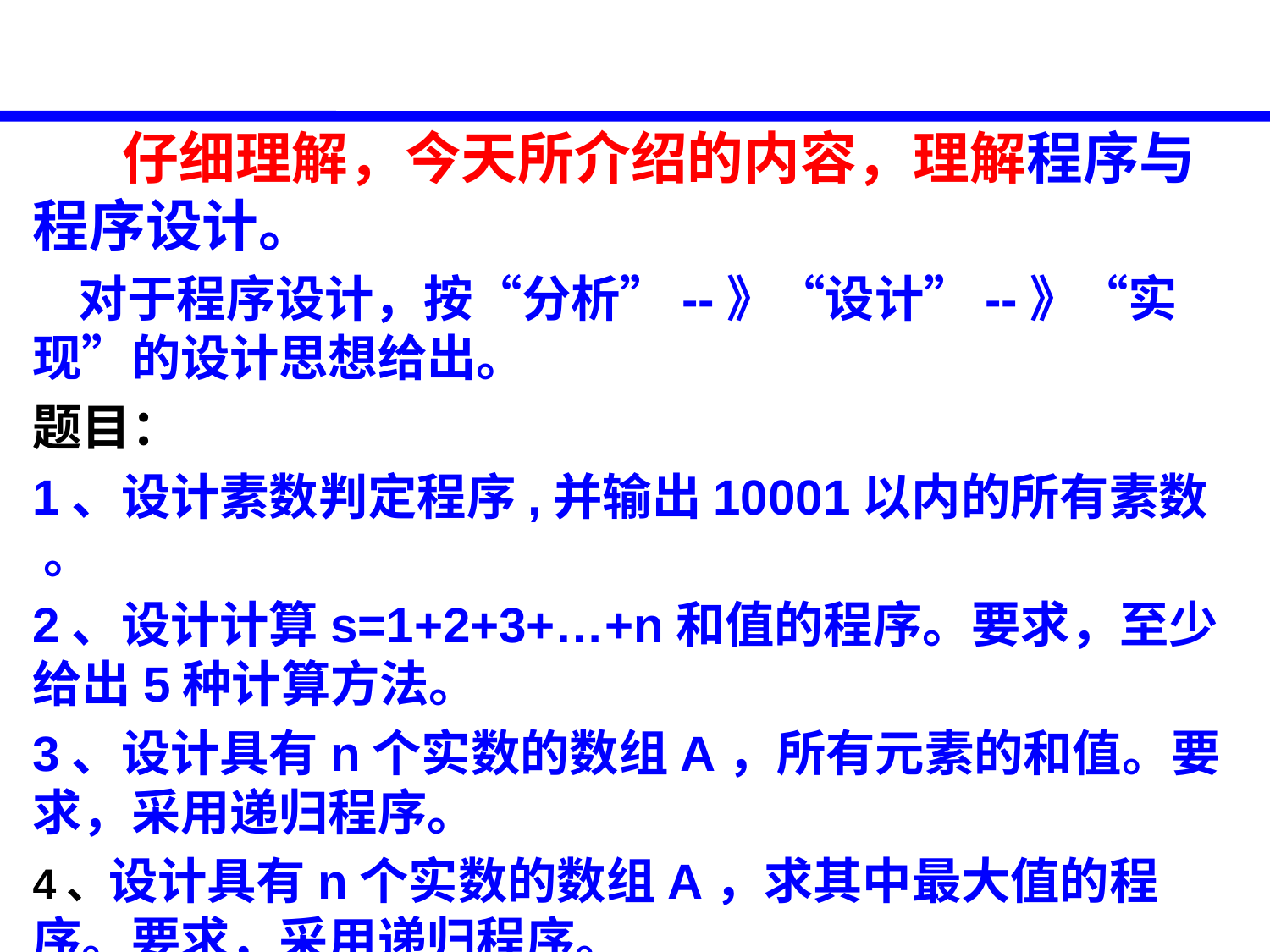

仔细理解，今天所介绍的内容，理解程序与程序设计。
   对于程序设计，按“分析”--》“设计”--》“实现”的设计思想给出。
题目：
1、设计素数判定程序,并输出10001以内的所有素数 。
2、设计计算s=1+2+3+…+n和值的程序。要求，至少给出5种计算方法。
3、设计具有n个实数的数组A，所有元素的和值。要求，采用递归程序。
4、设计具有n个实数的数组A，求其中最大值的程序。要求，采用递归程序。